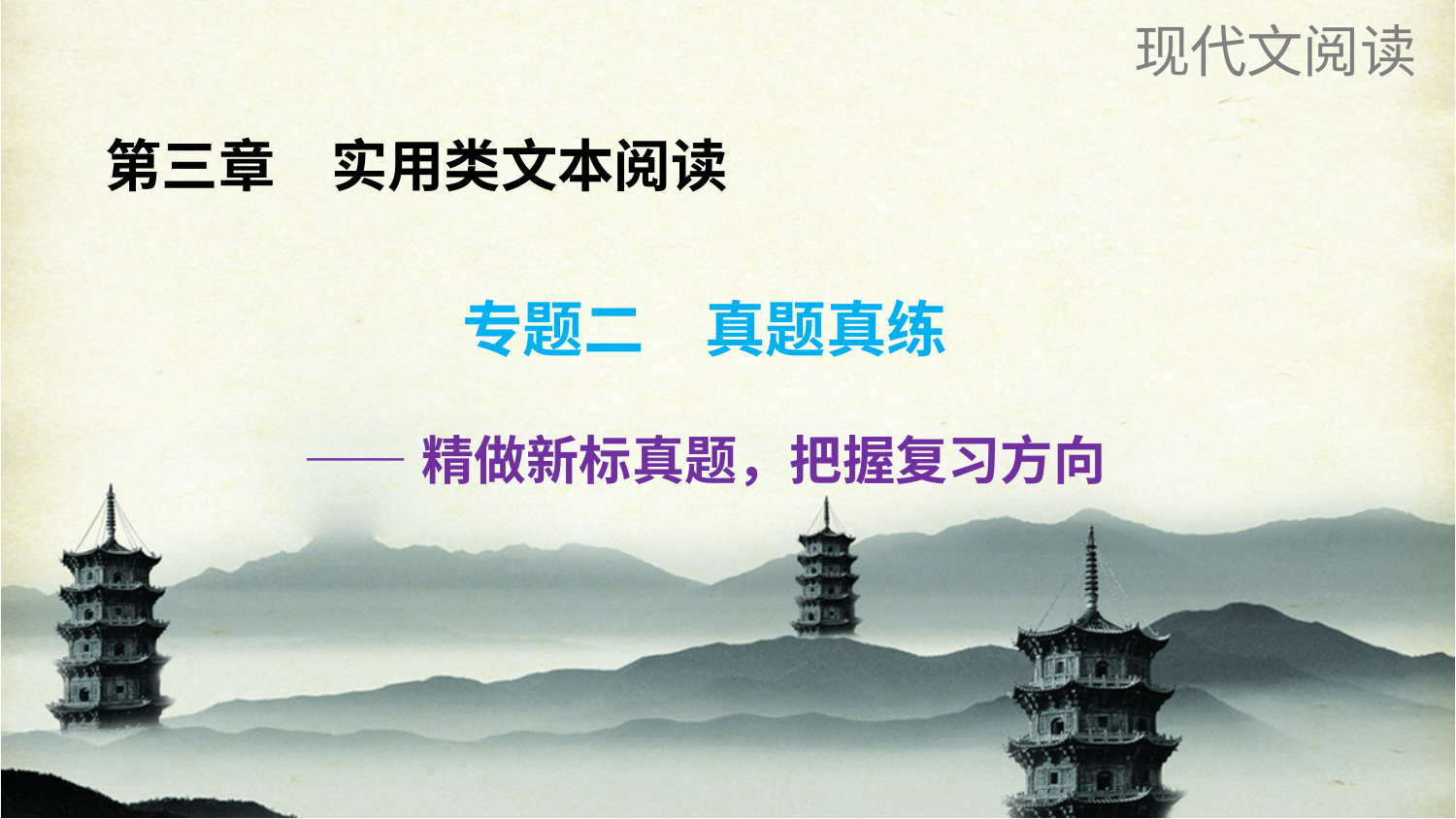

现代文阅读
第三章　实用类文本阅读
专题二　真题真练
——精做新标真题，把握复习方向